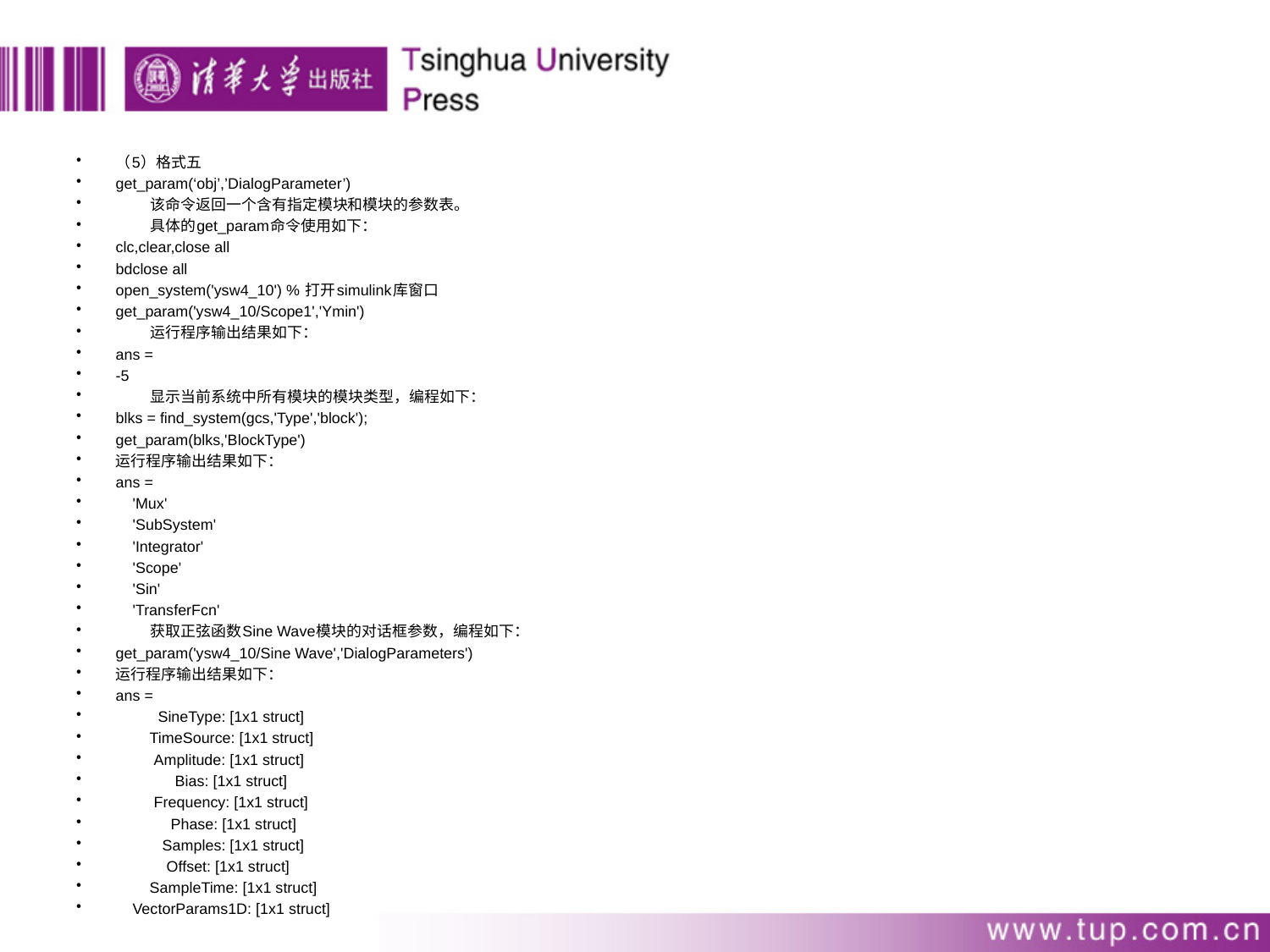

（5）格式五
get_param(‘obj’,’DialogParameter’)
	该命令返回一个含有指定模块和模块的参数表。
	具体的get_param命令使用如下：
clc,clear,close all
bdclose all
open_system('ysw4_10') % 打开simulink库窗口
get_param('ysw4_10/Scope1','Ymin')
	运行程序输出结果如下：
ans =
-5
	显示当前系统中所有模块的模块类型，编程如下：
blks = find_system(gcs,'Type','block');
get_param(blks,'BlockType')
运行程序输出结果如下：
ans =
    'Mux'
    'SubSystem'
    'Integrator'
    'Scope'
    'Sin'
    'TransferFcn'
	获取正弦函数Sine Wave模块的对话框参数，编程如下：
get_param('ysw4_10/Sine Wave','DialogParameters')
运行程序输出结果如下：
ans =
          SineType: [1x1 struct]
        TimeSource: [1x1 struct]
         Amplitude: [1x1 struct]
              Bias: [1x1 struct]
         Frequency: [1x1 struct]
             Phase: [1x1 struct]
           Samples: [1x1 struct]
            Offset: [1x1 struct]
        SampleTime: [1x1 struct]
    VectorParams1D: [1x1 struct]